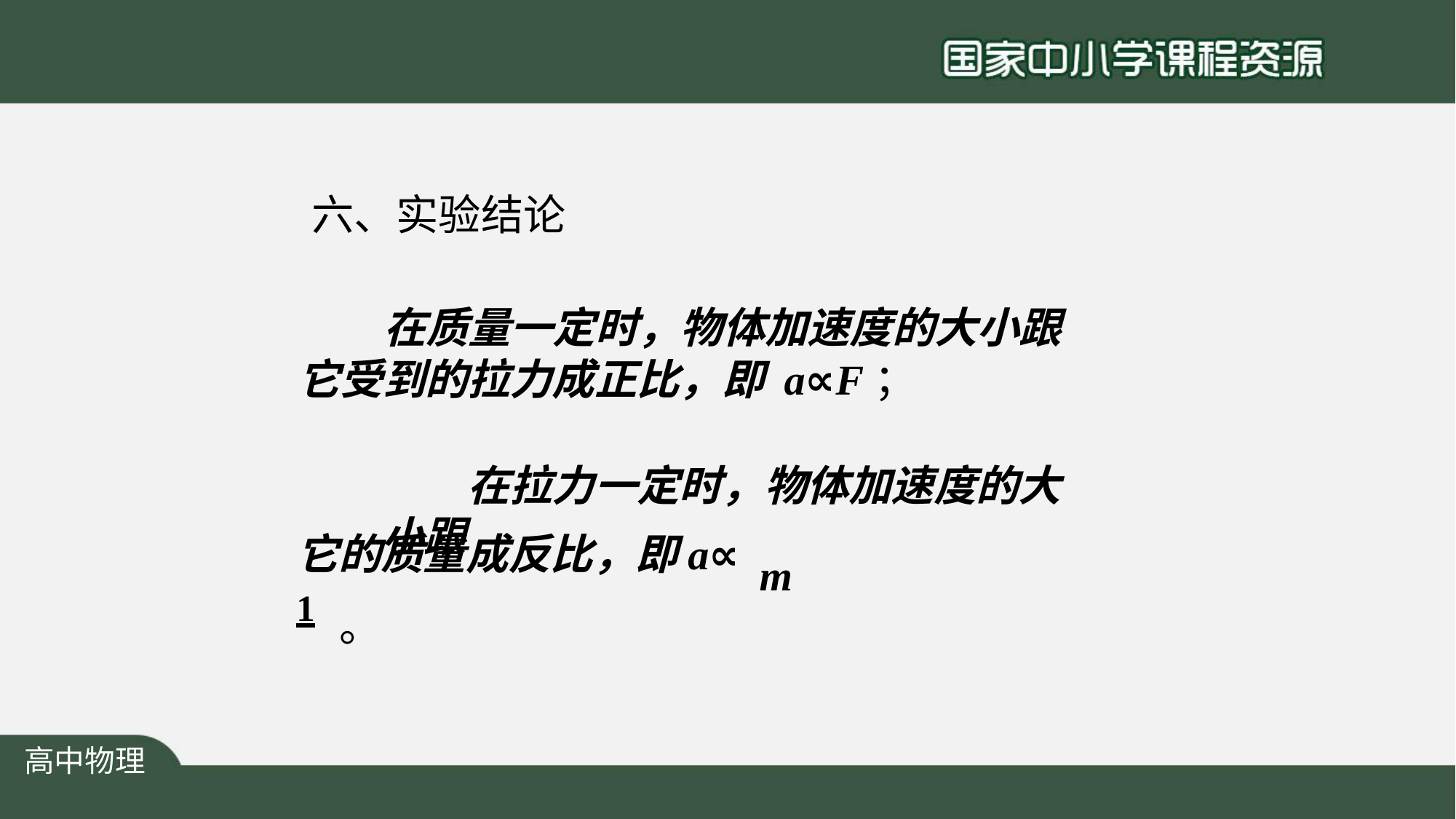

六、实验结论

在质量一定时，物体加速度的大小跟 它受到的拉力成正比，即 a∝F；

在拉力一定时，物体加速度的大小跟
它的质量成反比，即a∝ 1 。
m
高中物理